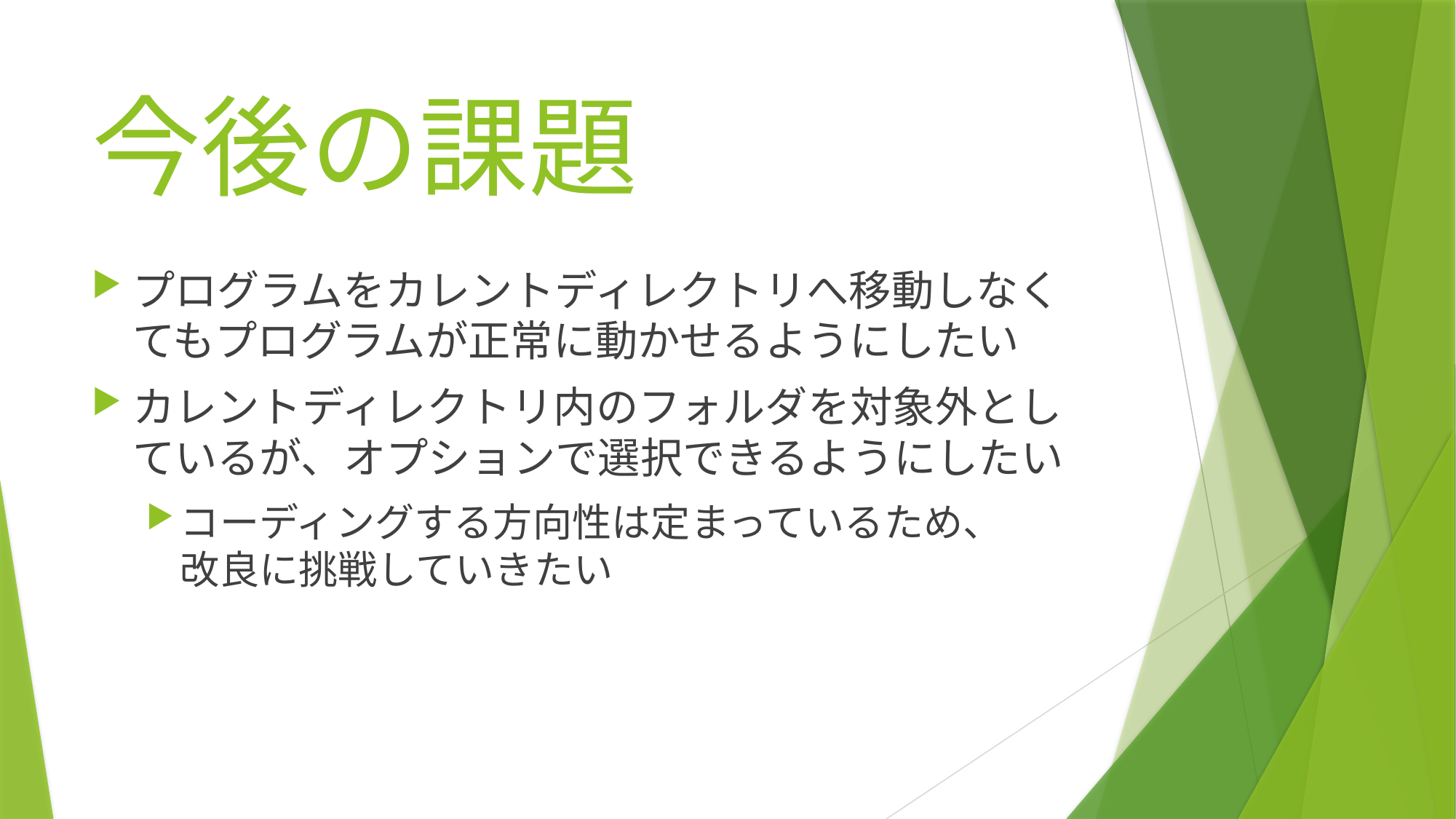

# 今後の課題
プログラムをカレントディレクトリへ移動しなくてもプログラムが正常に動かせるようにしたい
カレントディレクトリ内のフォルダを対象外としているが、オプションで選択できるようにしたい
コーディングする方向性は定まっているため、
改良に挑戦していきたい